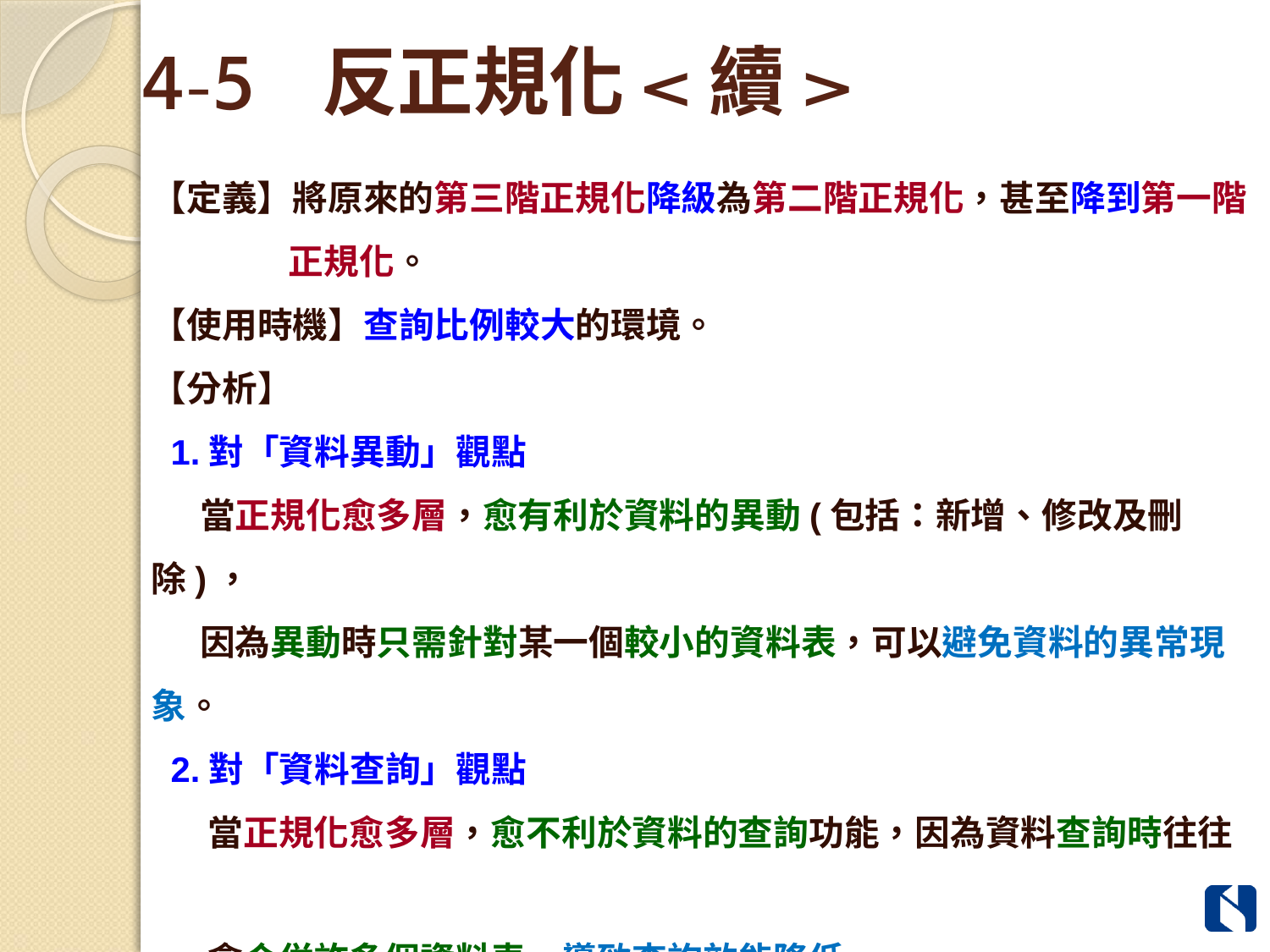

# 4-5  反正規化<續>
【定義】將原來的第三階正規化降級為第二階正規化，甚至降到第一階
                正規化。
【使用時機】查詢比例較大的環境。
【分析】
  1.對「資料異動」觀點
     當正規化愈多層，愈有利於資料的異動(包括：新增、修改及刪除)，
     因為異動時只需針對某一個較小的資料表，可以避免資料的異常現象。
  2.對「資料查詢」觀點
      當正規化愈多層，愈不利於資料的查詢功能，因為資料查詢時往往
      會合併許多個資料表，導致查詢效能降低。
因此，「正規化論理」與「查詢合併原理」是存在相互衝突。